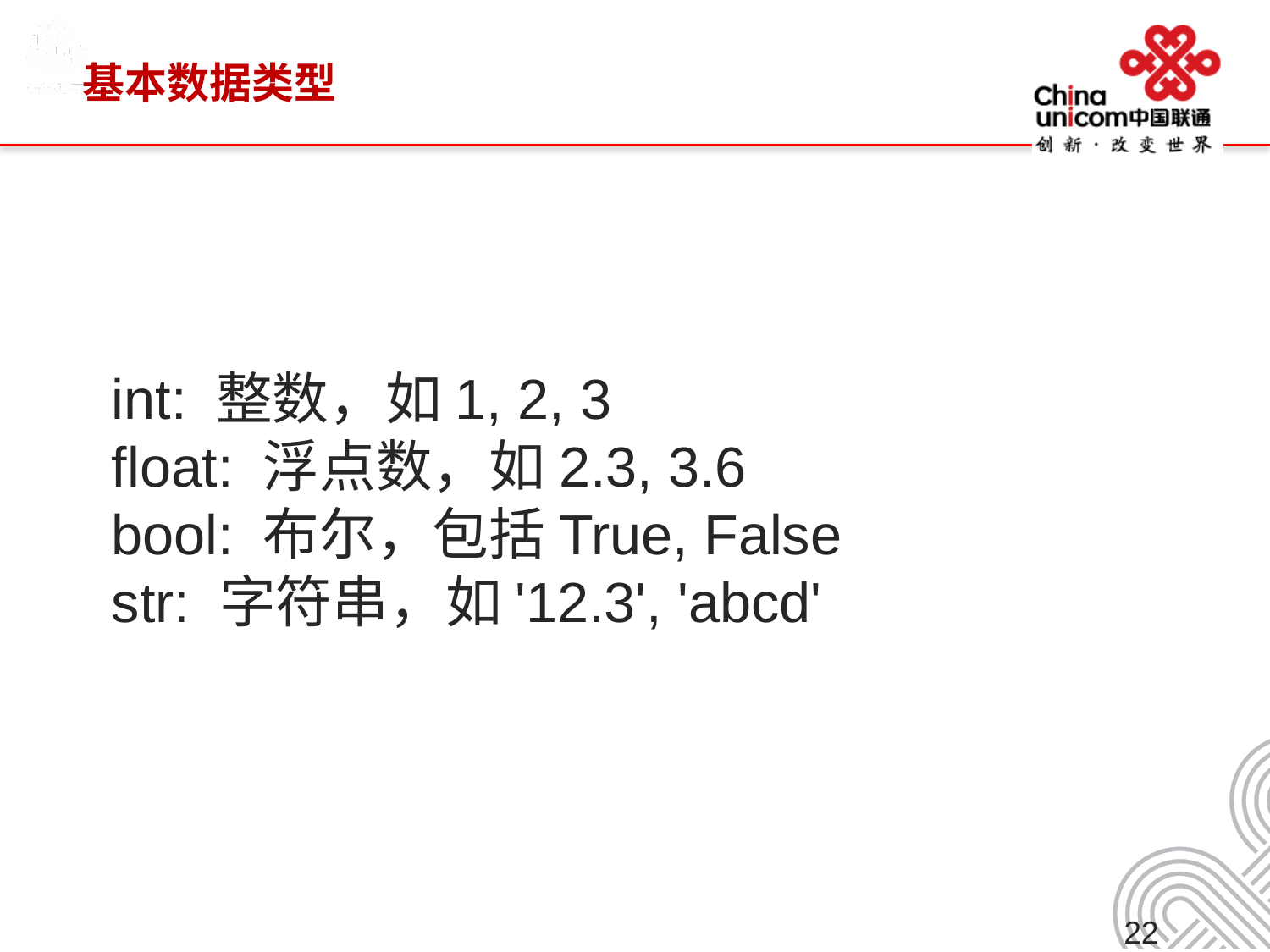

# 基本数据类型
int: 整数，如1, 2, 3
float: 浮点数，如2.3, 3.6
bool: 布尔，包括True, False
str: 字符串，如'12.3', 'abcd'